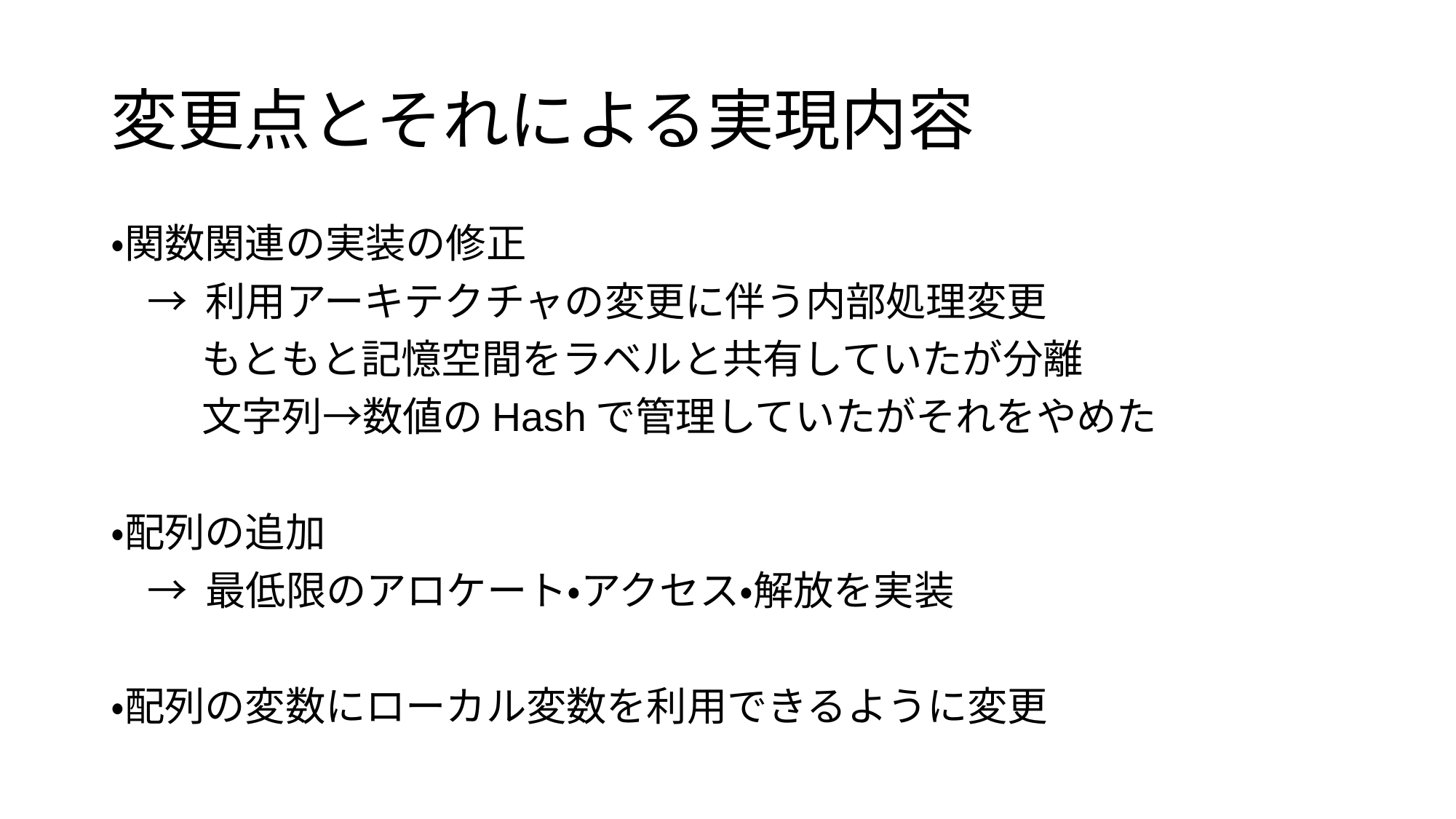

# 変更点とそれによる実現内容
・関数関連の実装の修正
    → 利用アーキテクチャの変更に伴う内部処理変更
         もともと記憶空間をラベルと共有していたが分離
         文字列→数値のHashで管理していたがそれをやめた

・配列の追加
    → 最低限のアロケート・アクセス・解放を実装

・配列の変数にローカル変数を利用できるように変更